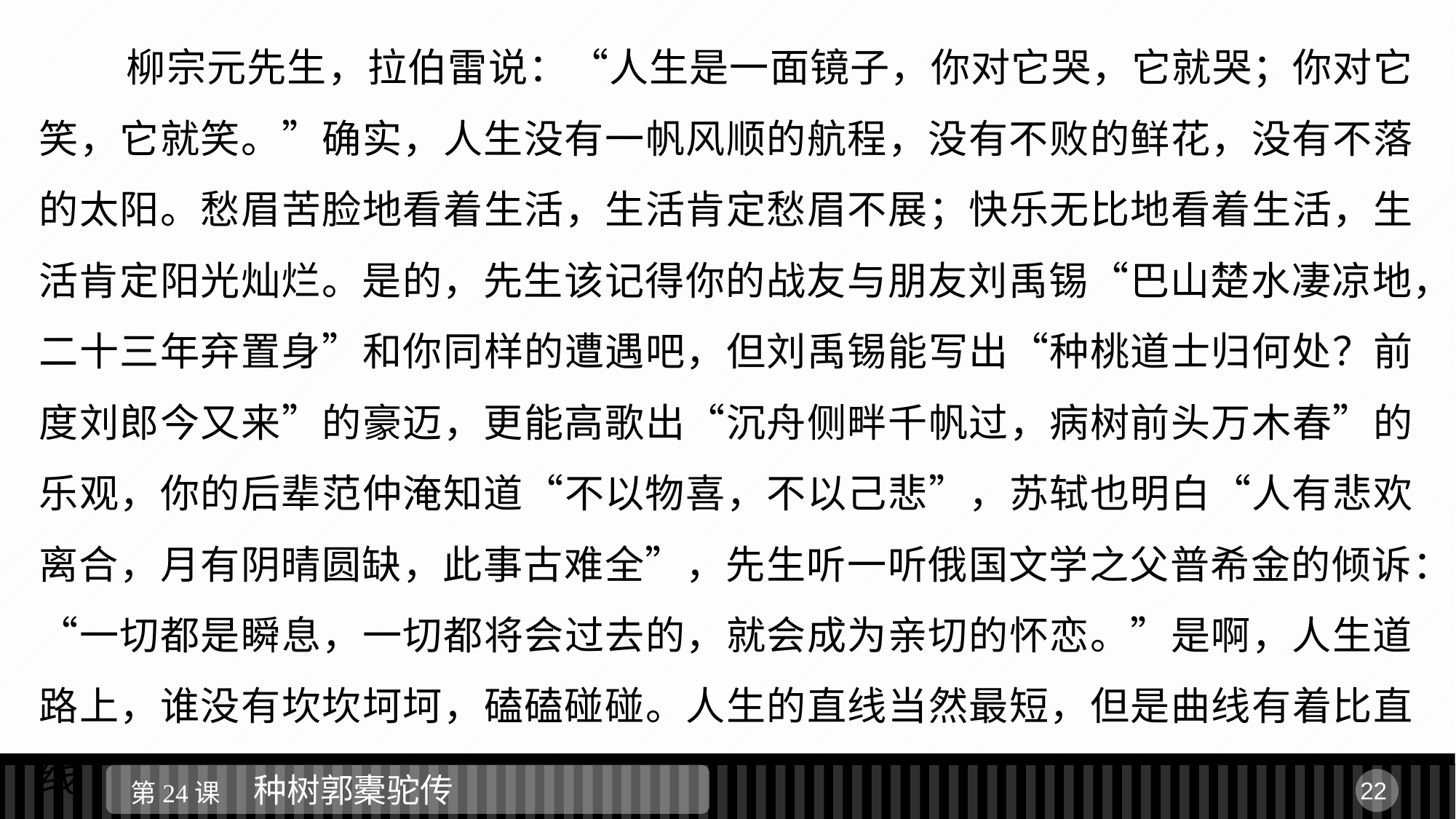

柳宗元先生，拉伯雷说：“人生是一面镜子，你对它哭，它就哭；你对它笑，它就笑。”确实，人生没有一帆风顺的航程，没有不败的鲜花，没有不落的太阳。愁眉苦脸地看着生活，生活肯定愁眉不展；快乐无比地看着生活，生活肯定阳光灿烂。是的，先生该记得你的战友与朋友刘禹锡“巴山楚水凄凉地，二十三年弃置身”和你同样的遭遇吧，但刘禹锡能写出“种桃道士归何处？前度刘郎今又来”的豪迈，更能高歌出“沉舟侧畔千帆过，病树前头万木春”的乐观，你的后辈范仲淹知道“不以物喜，不以己悲”，苏轼也明白“人有悲欢离合，月有阴晴圆缺，此事古难全”，先生听一听俄国文学之父普希金的倾诉：“一切都是瞬息，一切都将会过去的，就会成为亲切的怀恋。”是啊，人生道路上，谁没有坎坎坷坷，磕磕碰碰。人生的直线当然最短，但是曲线有着比直线